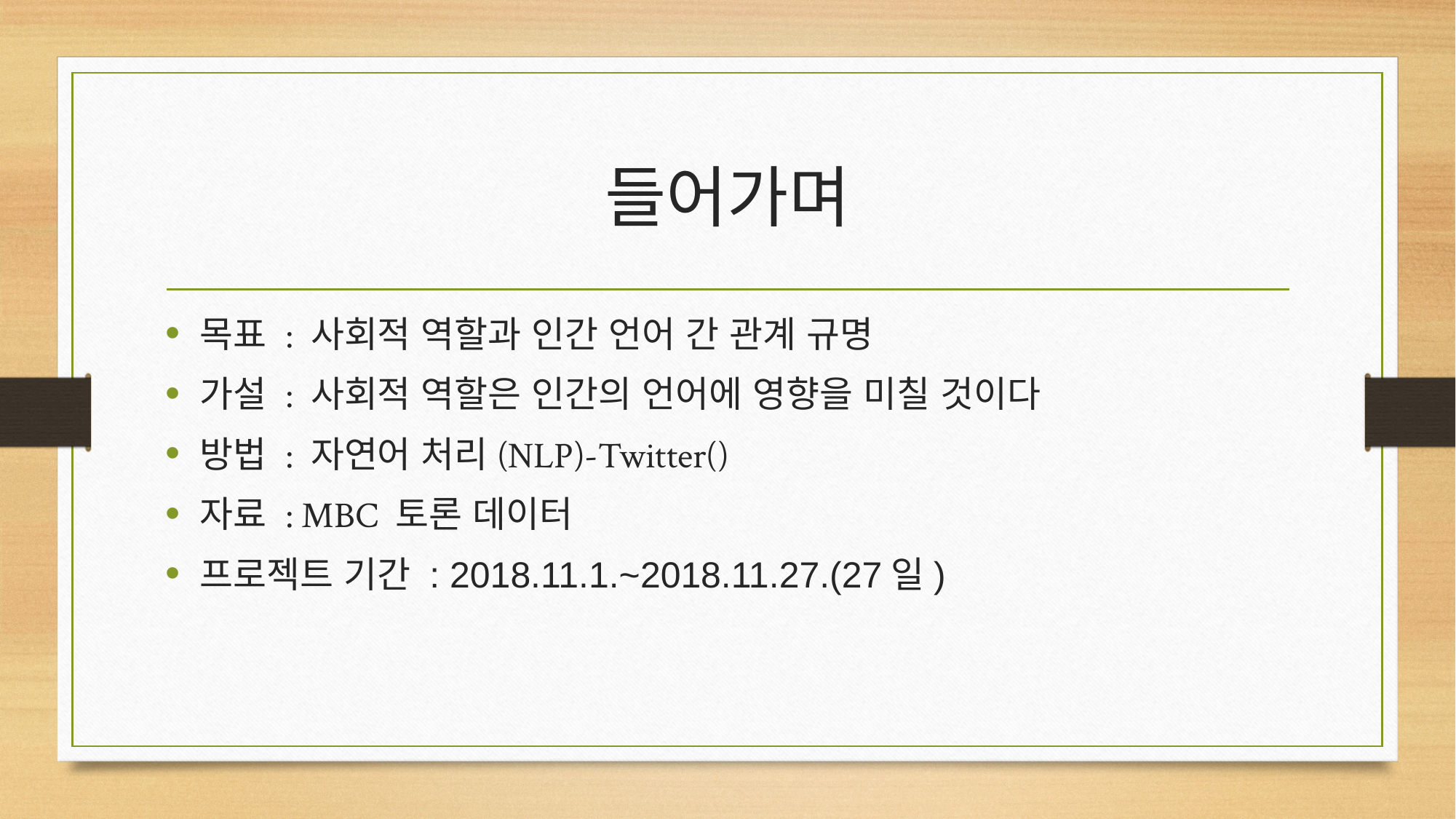

# 들어가며
목표 : 사회적 역할과 인간 언어 간 관계 규명
가설 : 사회적 역할은 인간의 언어에 영향을 미칠 것이다
방법 : 자연어 처리(NLP)-Twitter()
자료 : MBC 토론 데이터
프로젝트 기간 : 2018.11.1.~2018.11.27.(27일)